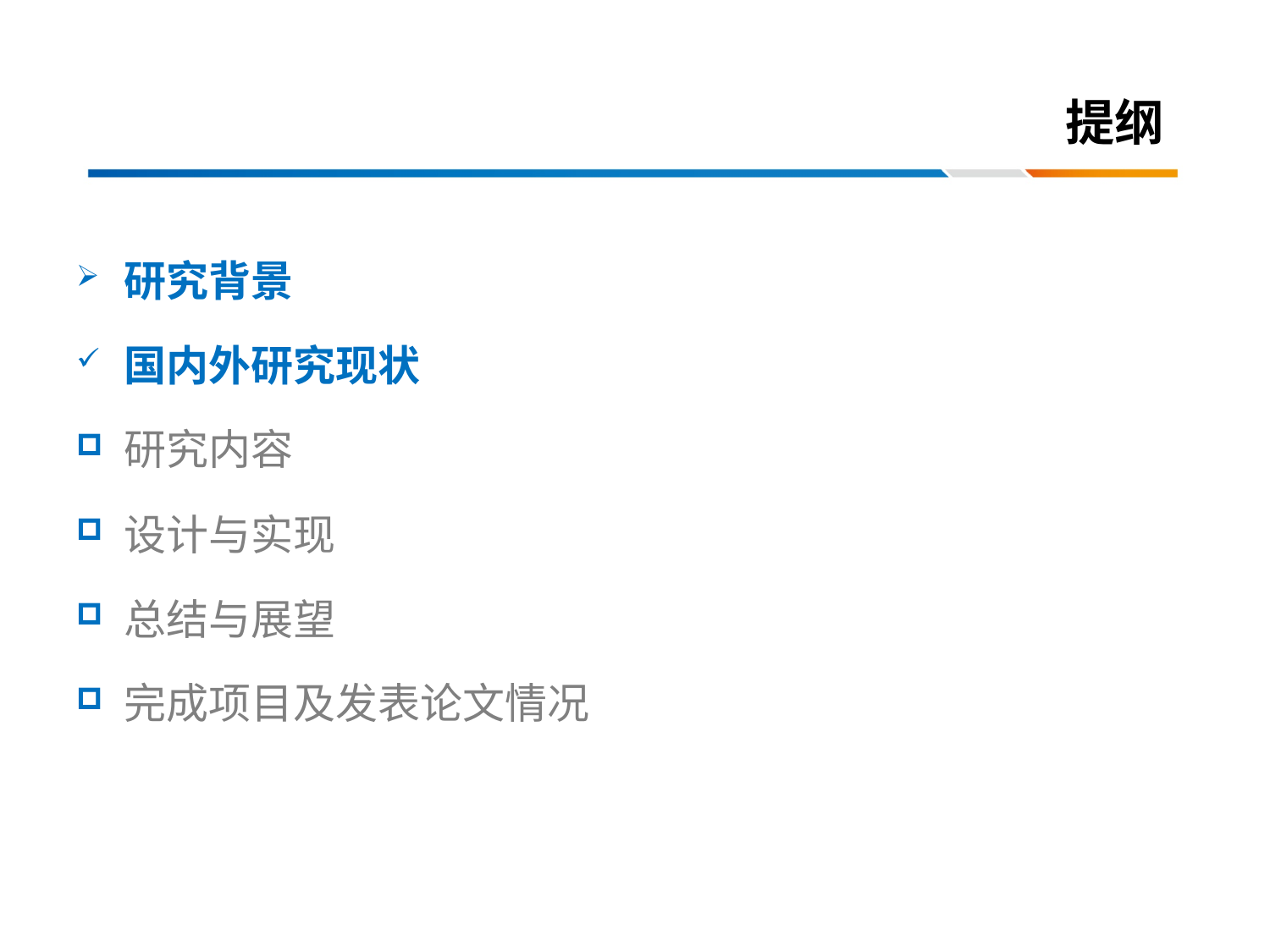

# 提纲
研究背景
国内外研究现状
研究内容
设计与实现
总结与展望
完成项目及发表论文情况